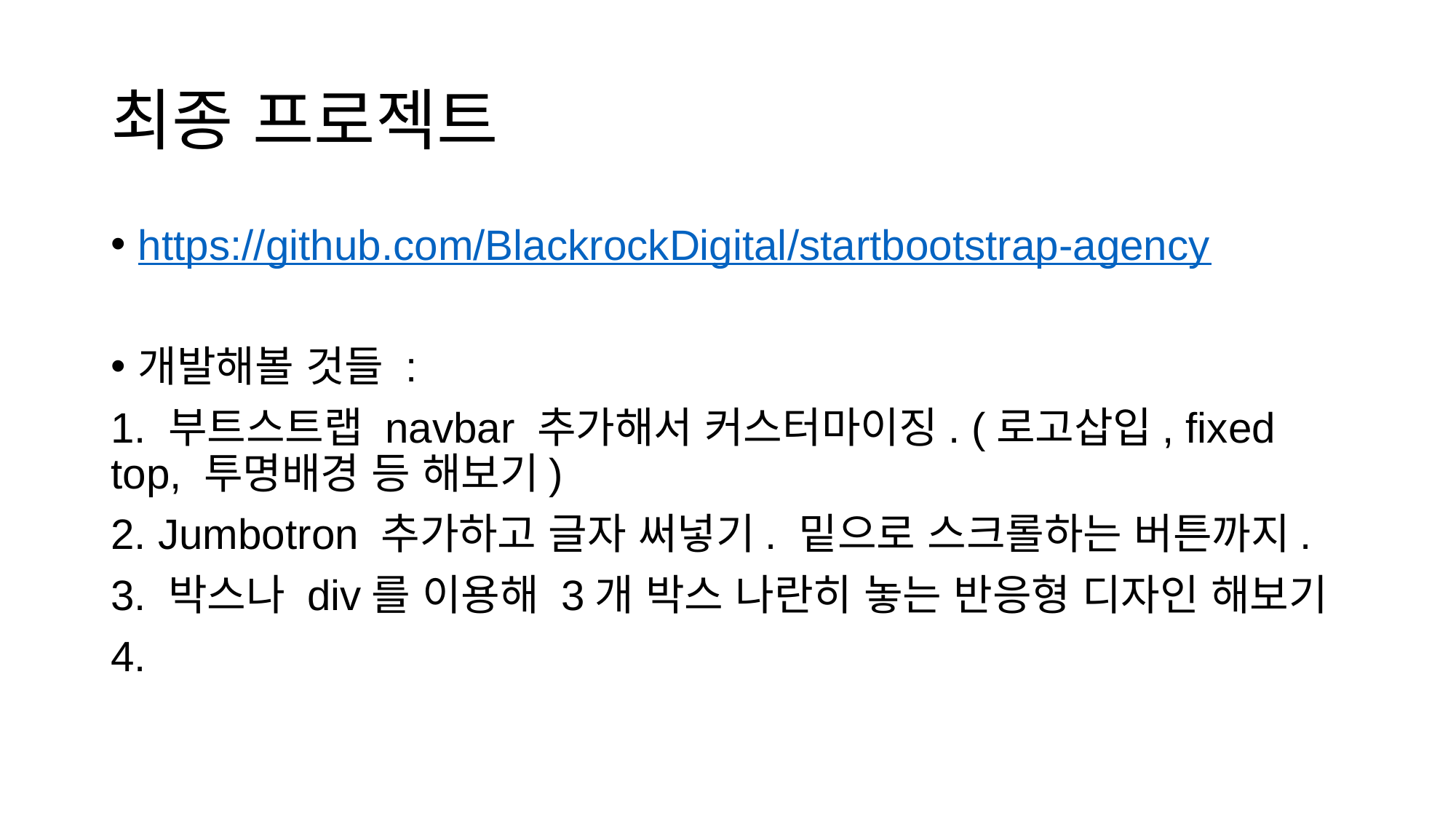

# 최종 프로젝트
https://github.com/BlackrockDigital/startbootstrap-agency

개발해볼 것들 :
1. 부트스트랩 navbar 추가해서 커스터마이징. (로고삽입, fixed top, 투명배경 등 해보기)
2. Jumbotron 추가하고 글자 써넣기. 밑으로 스크롤하는 버튼까지.
3. 박스나 div를 이용해 3개 박스 나란히 놓는 반응형 디자인 해보기
4.